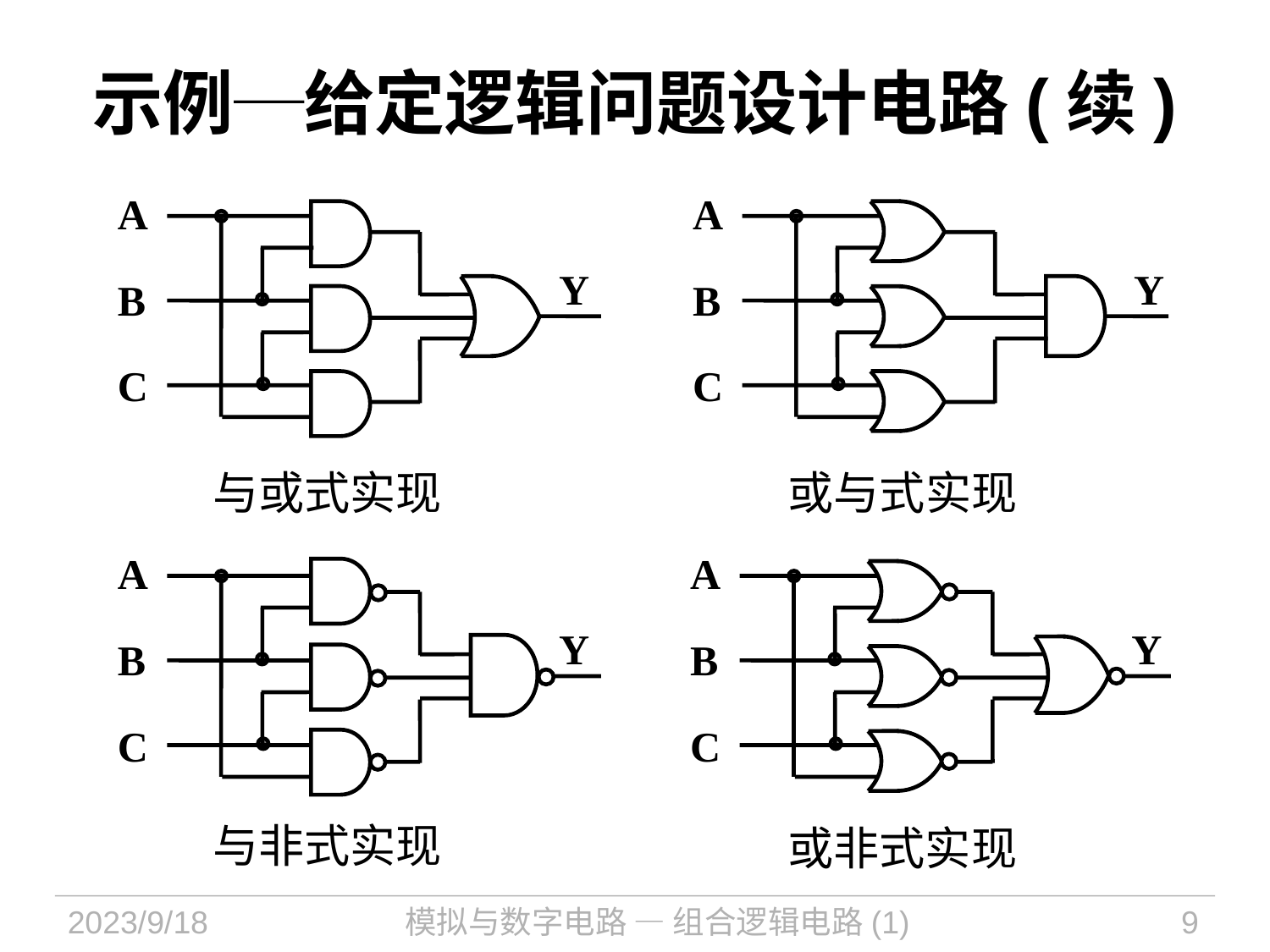

# 示例─给定逻辑问题设计电路(续)
A

Y
B

C

A

Y
B

C

与或式实现
或与式实现
A

Y
B

C

A

Y
B

C

与非式实现
或非式实现
2023/9/18
模拟与数字电路 — 组合逻辑电路(1)
9